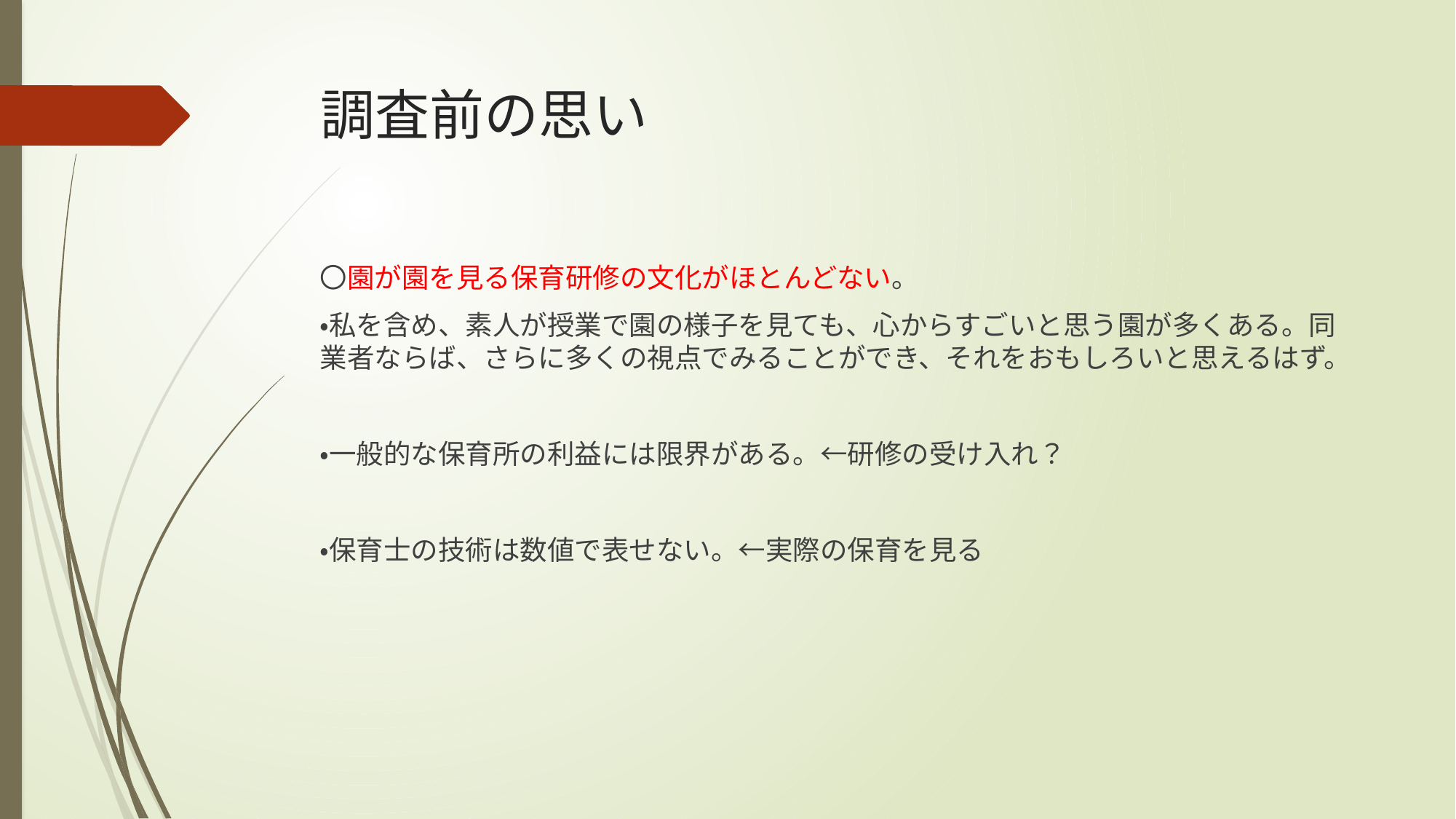

# 調査前の思い
〇園が園を見る保育研修の文化がほとんどない。
・私を含め、素人が授業で園の様子を見ても、心からすごいと思う園が多くある。同業者ならば、さらに多くの視点でみることができ、それをおもしろいと思えるはず。

・一般的な保育所の利益には限界がある。←研修の受け入れ？

・保育士の技術は数値で表せない。←実際の保育を見る